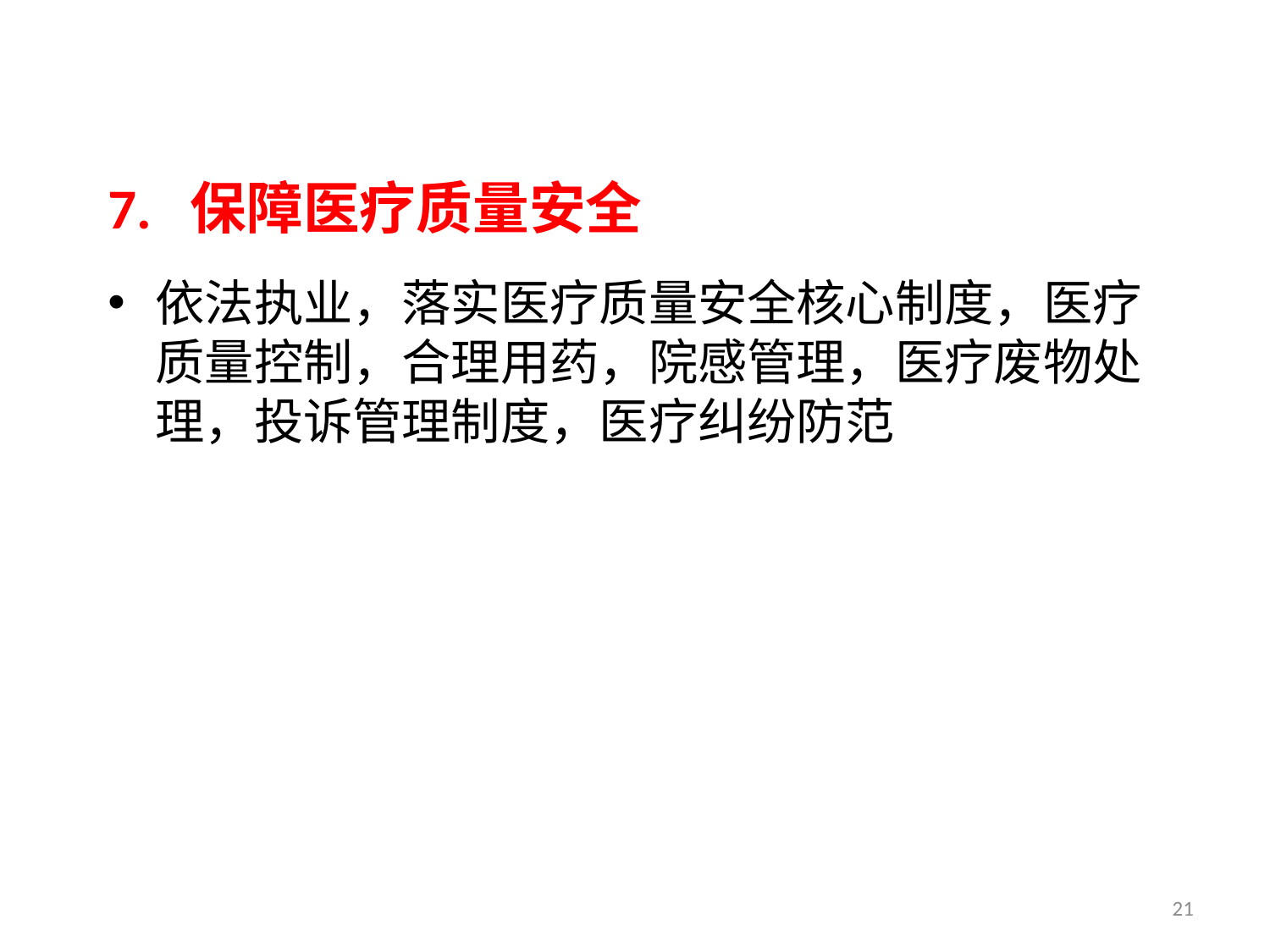

7.  保障医疗质量安全
依法执业，落实医疗质量安全核心制度，医疗质量控制，合理用药，院感管理，医疗废物处理，投诉管理制度，医疗纠纷防范

21